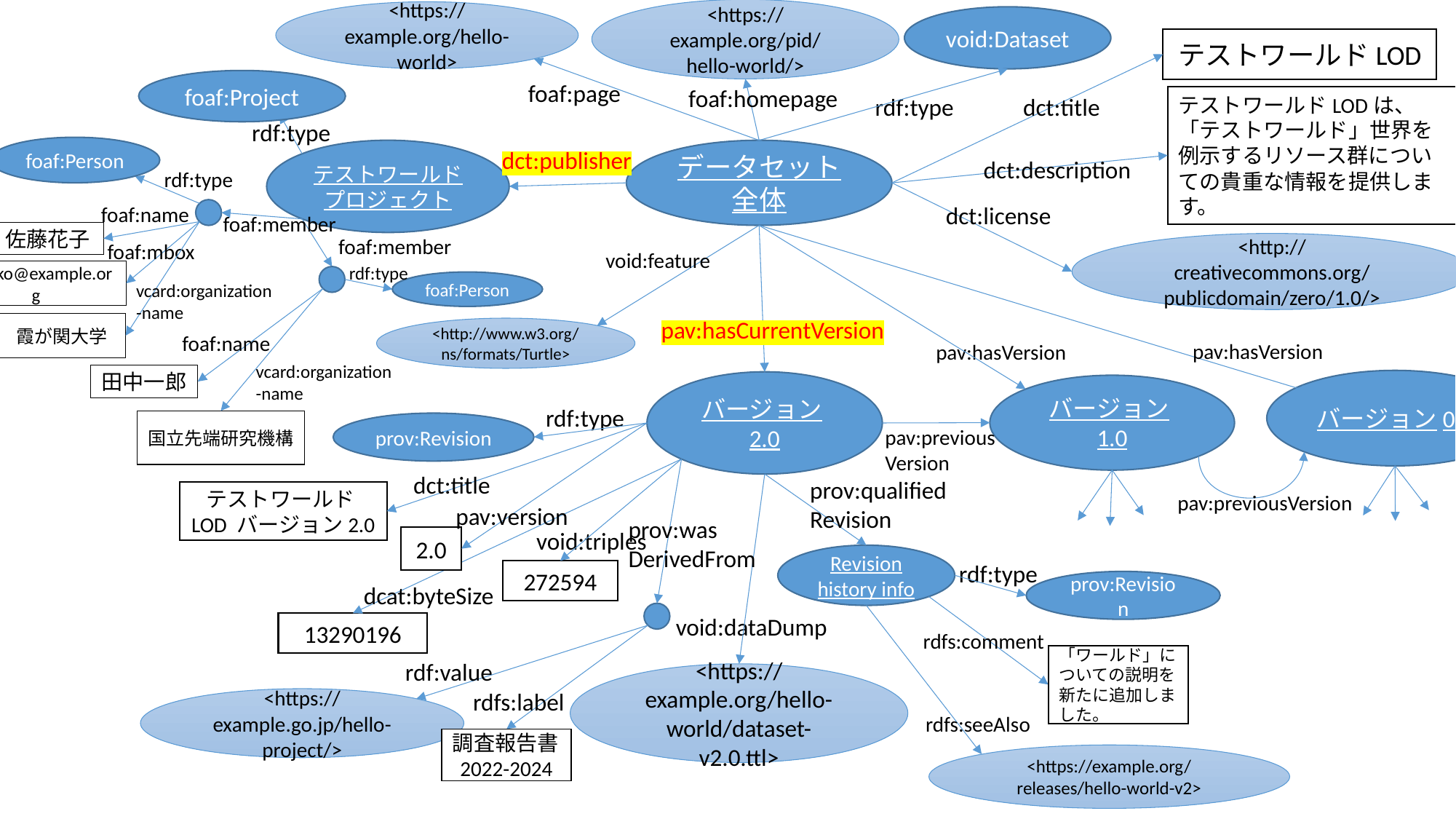

<https://example.org/pid/hello-world/>
<https://example.org/hello-world>
void:Dataset
テストワールドLOD
foaf:Project
foaf:page
foaf:homepage
dct:title
テストワールドLODは、「テストワールド」世界を例示するリソース群についての貴重な情報を提供します。
rdf:type
rdf:type
foaf:Person
dct:publisher
テストワールドプロジェクト
データセット全体
dct:description
rdf:type
dct:license
foaf:name

foaf:member
佐藤花子
foaf:member
foaf:mbox
<http://creativecommons.org/publicdomain/zero/1.0/>
void:feature
rdf:type
hanako@example.org

foaf:Person
vcard:organization-name
pav:hasCurrentVersion
霞が関大学
<http://www.w3.org/ns/formats/Turtle>
foaf:name
pav:hasVersion
pav:hasVersion
vcard:organization-name
田中一郎
バージョン0.1
バージョン2.0
バージョン1.0
rdf:type
国立先端研究機構
prov:Revision
pav:previous
Version
dct:title
prov:qualifiedRevision
テストワールドLOD バージョン2.0
pav:previousVersion
pav:version
prov:was
DerivedFrom
void:triples
2.0
Revision history info
rdf:type
272594
prov:Revision
dcat:byteSize

void:dataDump
13290196
rdfs:comment
「ワールド」についての説明を新たに追加しました。
rdf:value
<https://example.org/hello-world/dataset-v2.0.ttl>
rdfs:label
<https://example.go.jp/hello-project/>
rdfs:seeAlso
調査報告書2022-2024
<https://example.org/releases/hello-world-v2>